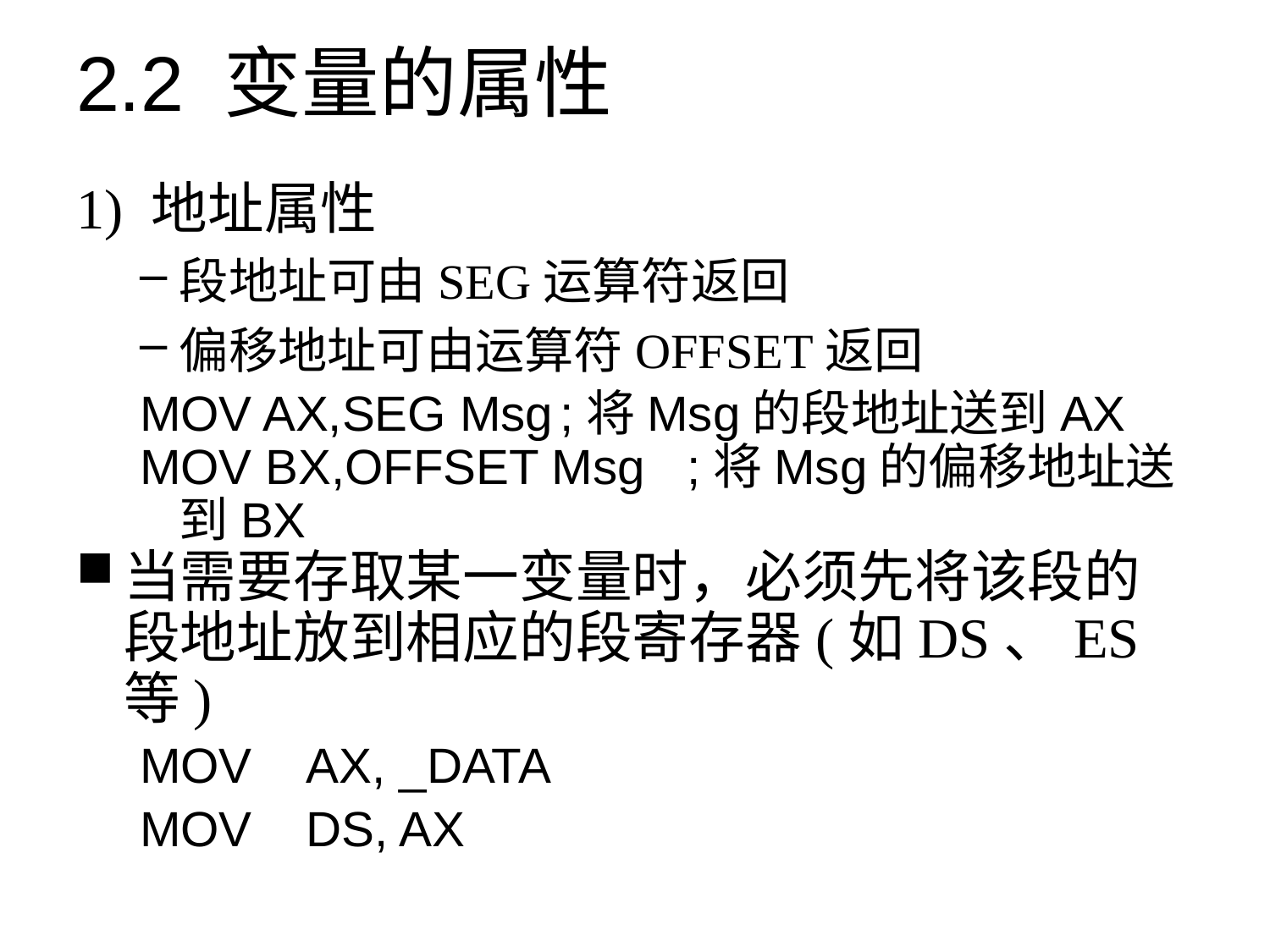

# 2.2 变量的属性
1) 地址属性
段地址可由SEG运算符返回
偏移地址可由运算符OFFSET返回
MOV AX,SEG Msg	;将Msg的段地址送到AX
MOV BX,OFFSET Msg	;将Msg的偏移地址送到BX
当需要存取某一变量时，必须先将该段的段地址放到相应的段寄存器(如DS、ES等)
MOV	AX, _DATA
MOV	DS, AX